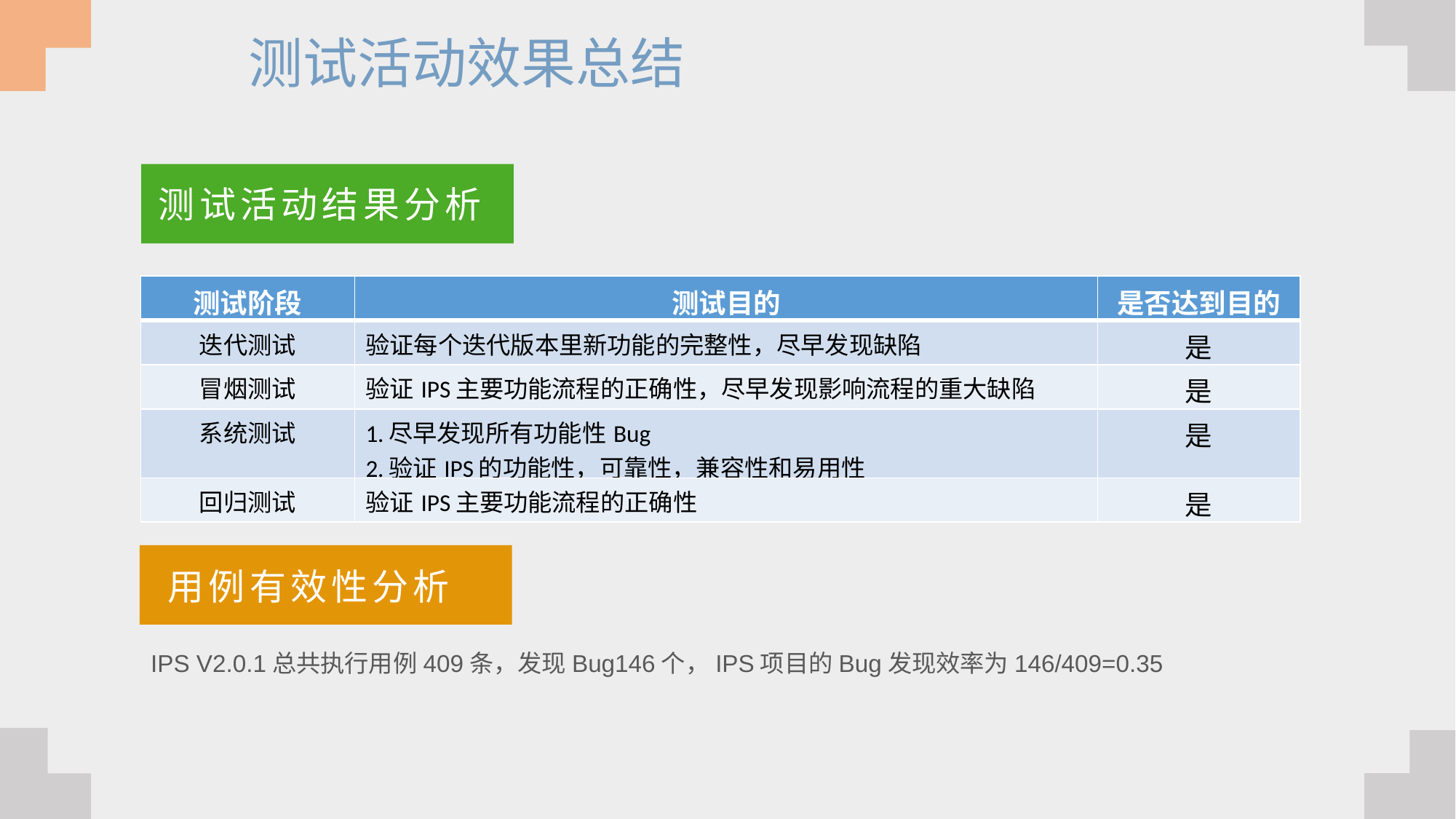

测试活动效果总结

测试活动结果分析
| 测试阶段 | 测试目的 | 是否达到目的 |
| --- | --- | --- |
| 迭代测试 | 验证每个迭代版本里新功能的完整性，尽早发现缺陷 | 是 |
| 冒烟测试 | 验证IPS主要功能流程的正确性，尽早发现影响流程的重大缺陷 | 是 |
| 系统测试 | 1.尽早发现所有功能性Bug 2.验证IPS的功能性，可靠性，兼容性和易用性 | 是 |
| 回归测试 | 验证IPS主要功能流程的正确性 | 是 |

用例有效性分析
IPS V2.0.1总共执行用例409条，发现Bug146个，IPS项目的Bug发现效率为146/409=0.35